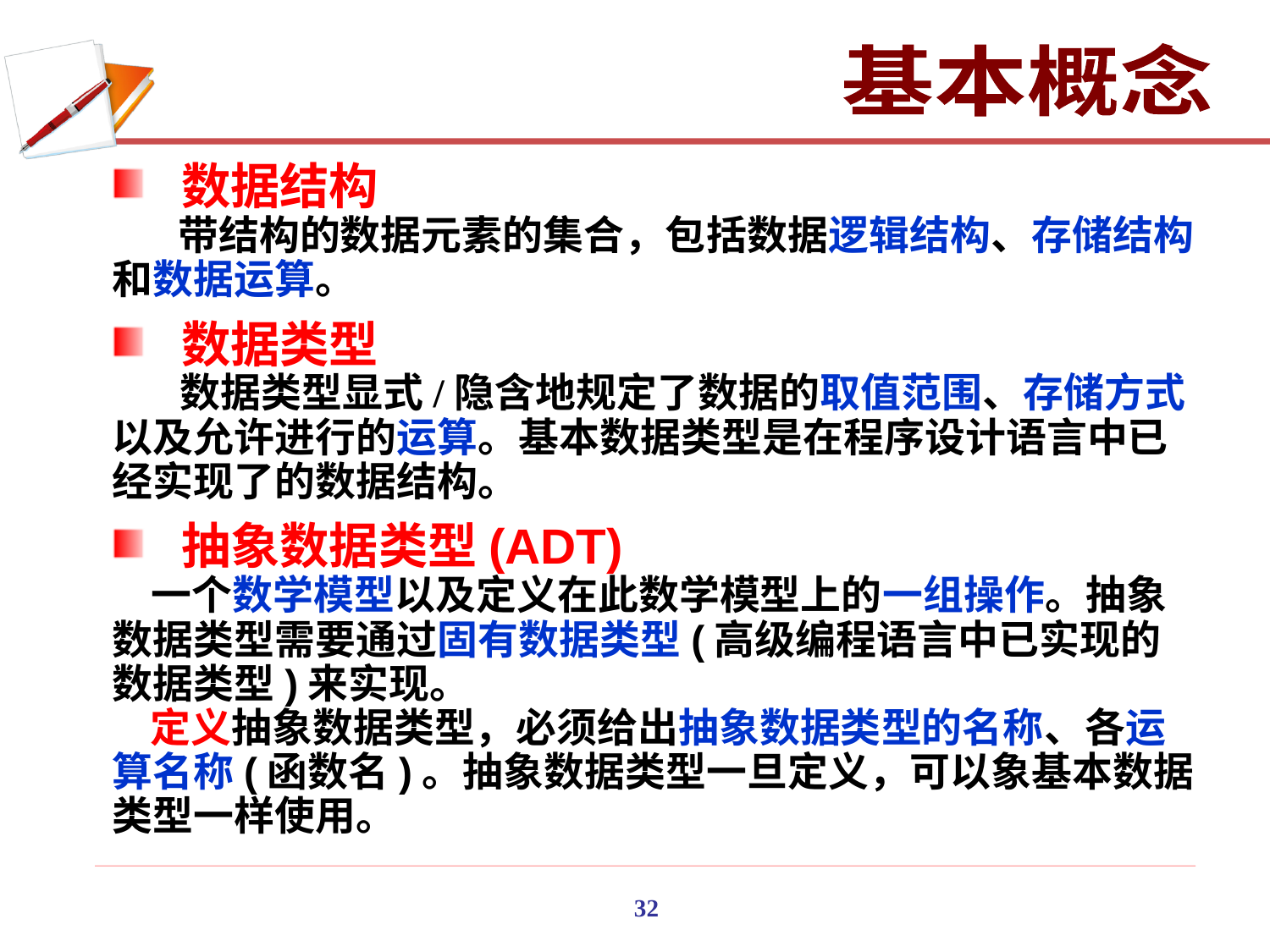

基本概念
  数据结构
      带结构的数据元素的集合，包括数据逻辑结构、存储结构
和数据运算。
  数据类型
      数据类型显式/隐含地规定了数据的取值范围、存储方式以及允许进行的运算。基本数据类型是在程序设计语言中已经实现了的数据结构。
  抽象数据类型(ADT)
   一个数学模型以及定义在此数学模型上的一组操作。抽象数据类型需要通过固有数据类型(高级编程语言中已实现的数据类型)来实现。
   定义抽象数据类型，必须给出抽象数据类型的名称、各运算名称(函数名)。抽象数据类型一旦定义，可以象基本数据类型一样使用。